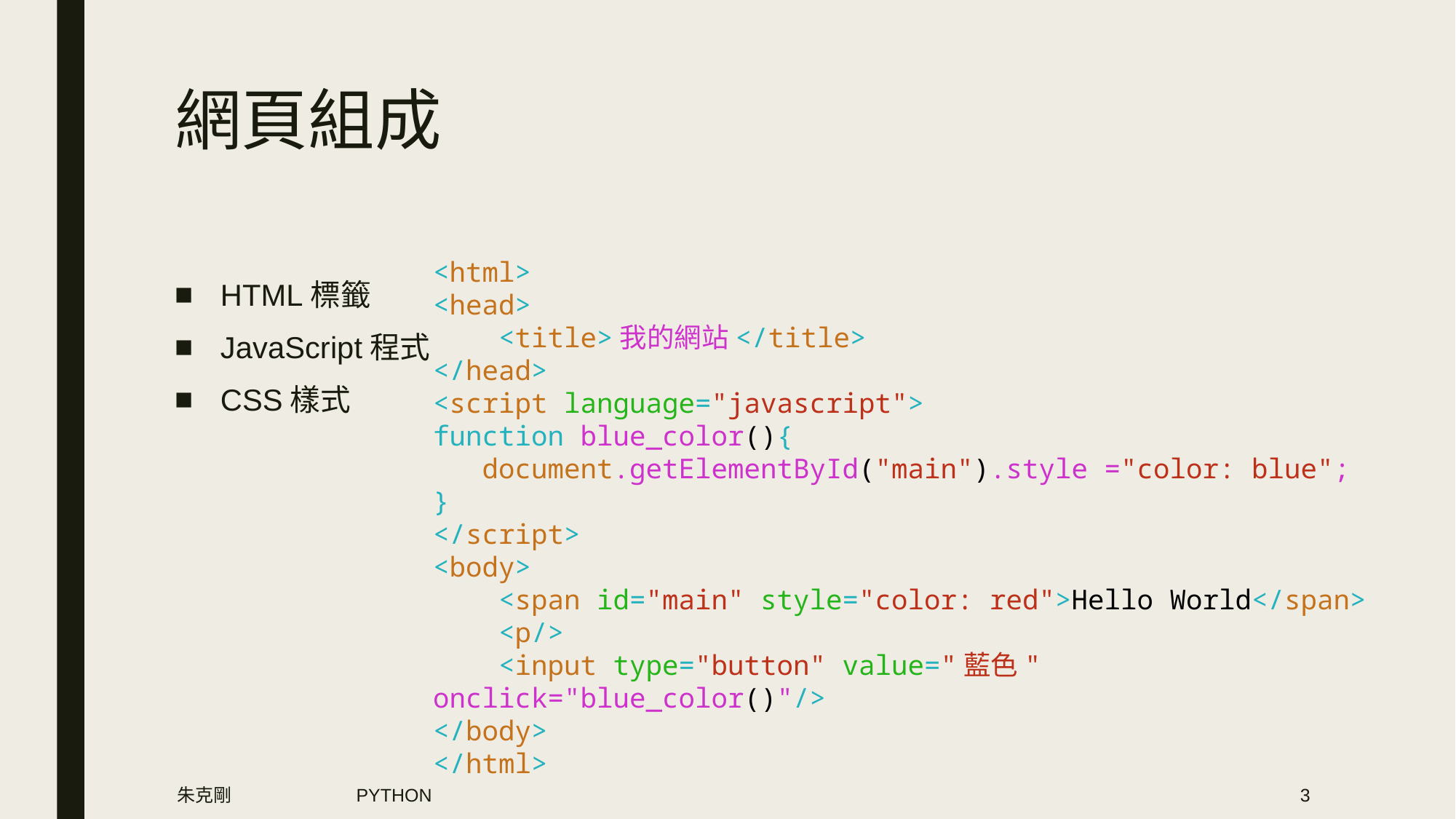

# 網頁組成
<html>
<head>
    <title>我的網站</title>
</head>
<script language="javascript">
function blue_color(){
   document.getElementById("main").style ="color: blue";
}
</script>
<body>
    <span id="main" style="color: red">Hello World</span>
    <p/>
    <input type="button" value="藍色" onclick="blue_color()"/>
</body>
</html>
HTML標籤
JavaScript程式
CSS樣式
朱克剛
PYTHON
3